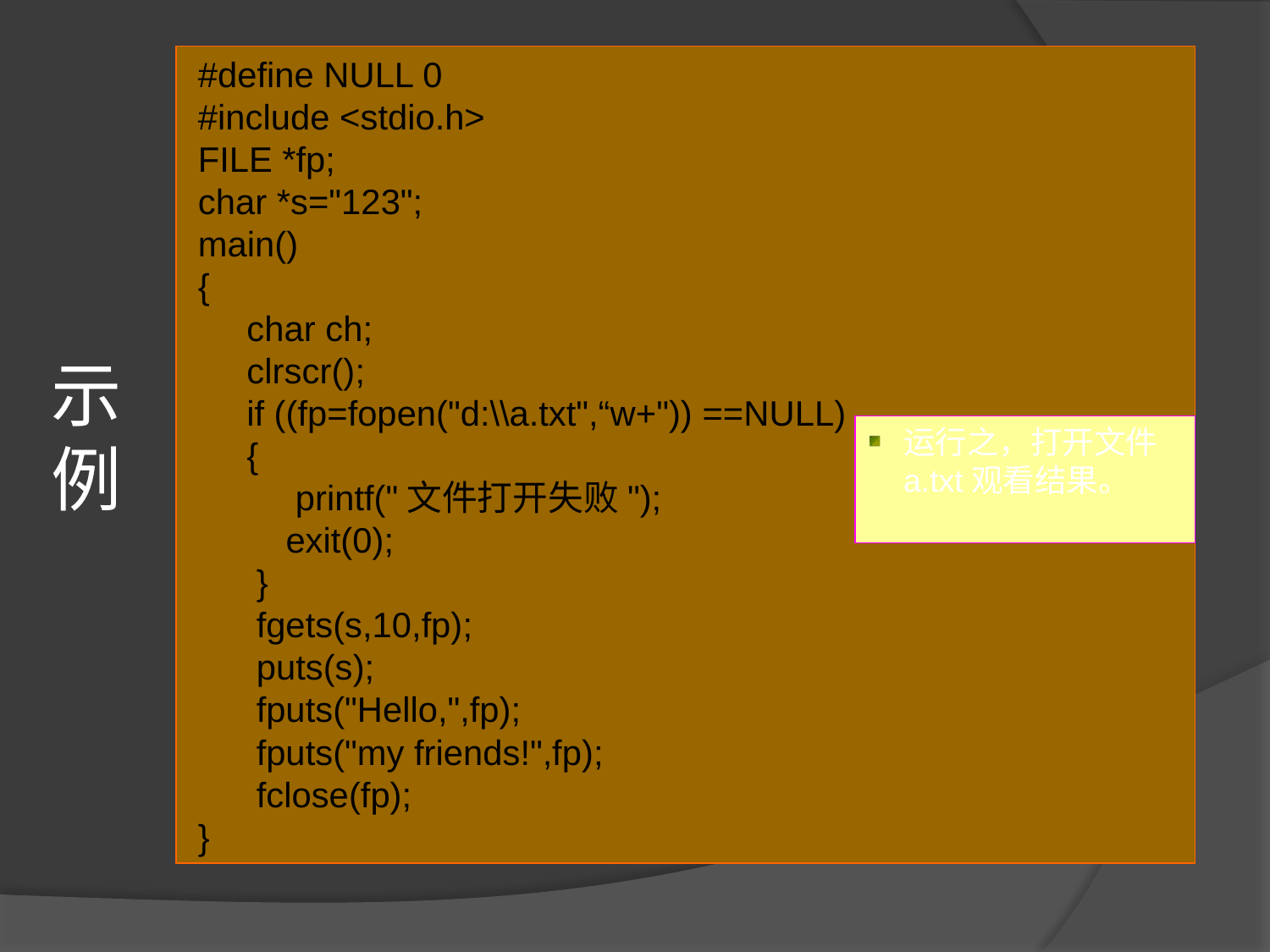

#define NULL 0
 #include <stdio.h>
 FILE *fp;
 char *s="123";
 main()
 {
      char ch;
      clrscr();
      if ((fp=fopen("d:\\a.txt",“w+")) ==NULL)
      {
           printf("文件打开失败");
          exit(0);
       }
       fgets(s,10,fp);
       puts(s);
       fputs("Hello,",fp);
       fputs("my friends!",fp);
       fclose(fp);
 }
# 示例
运行之，打开文件a.txt观看结果。